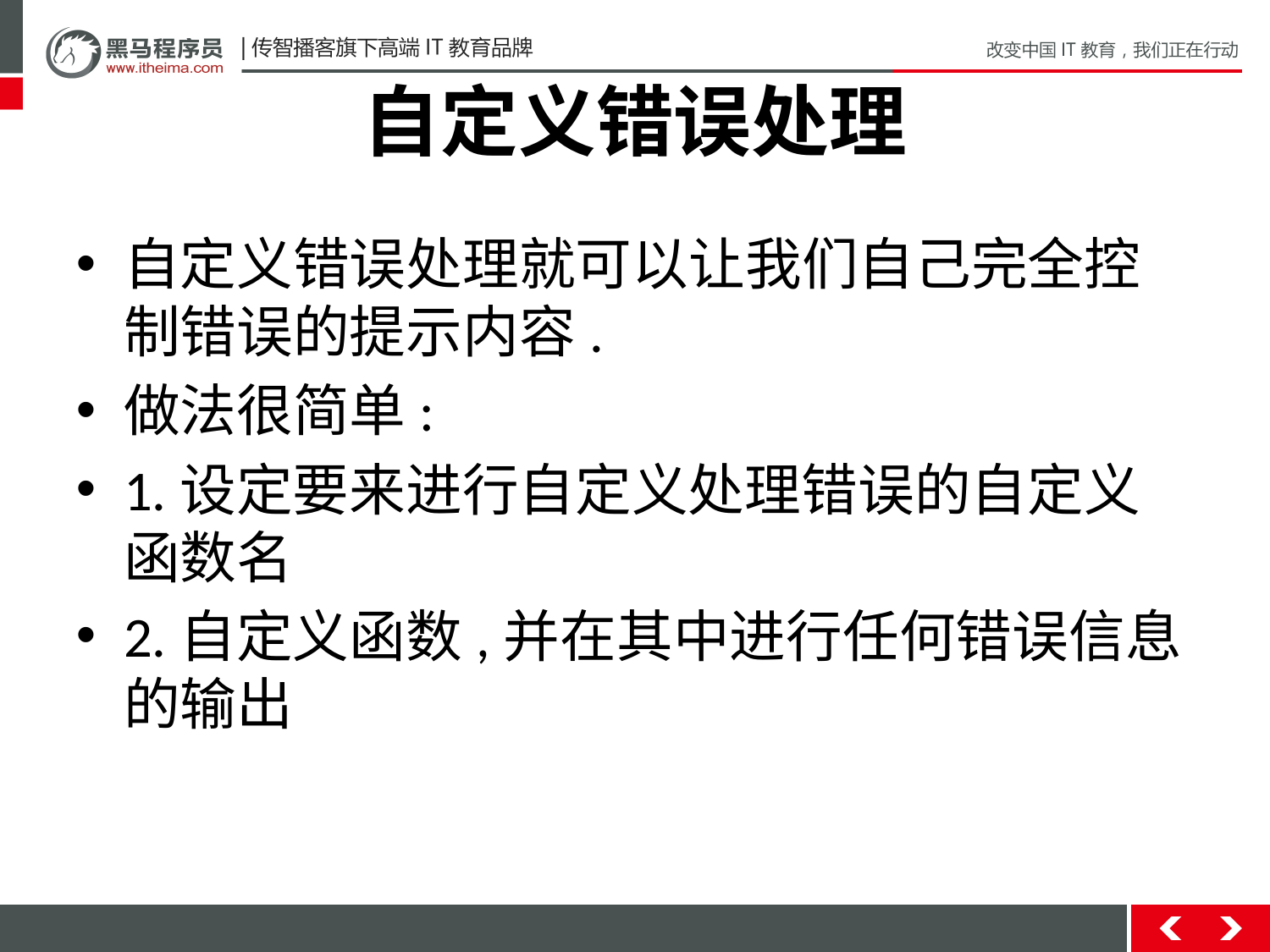

# 自定义错误处理
自定义错误处理就可以让我们自己完全控制错误的提示内容.
做法很简单:
1.设定要来进行自定义处理错误的自定义函数名
2.自定义函数,并在其中进行任何错误信息的输出